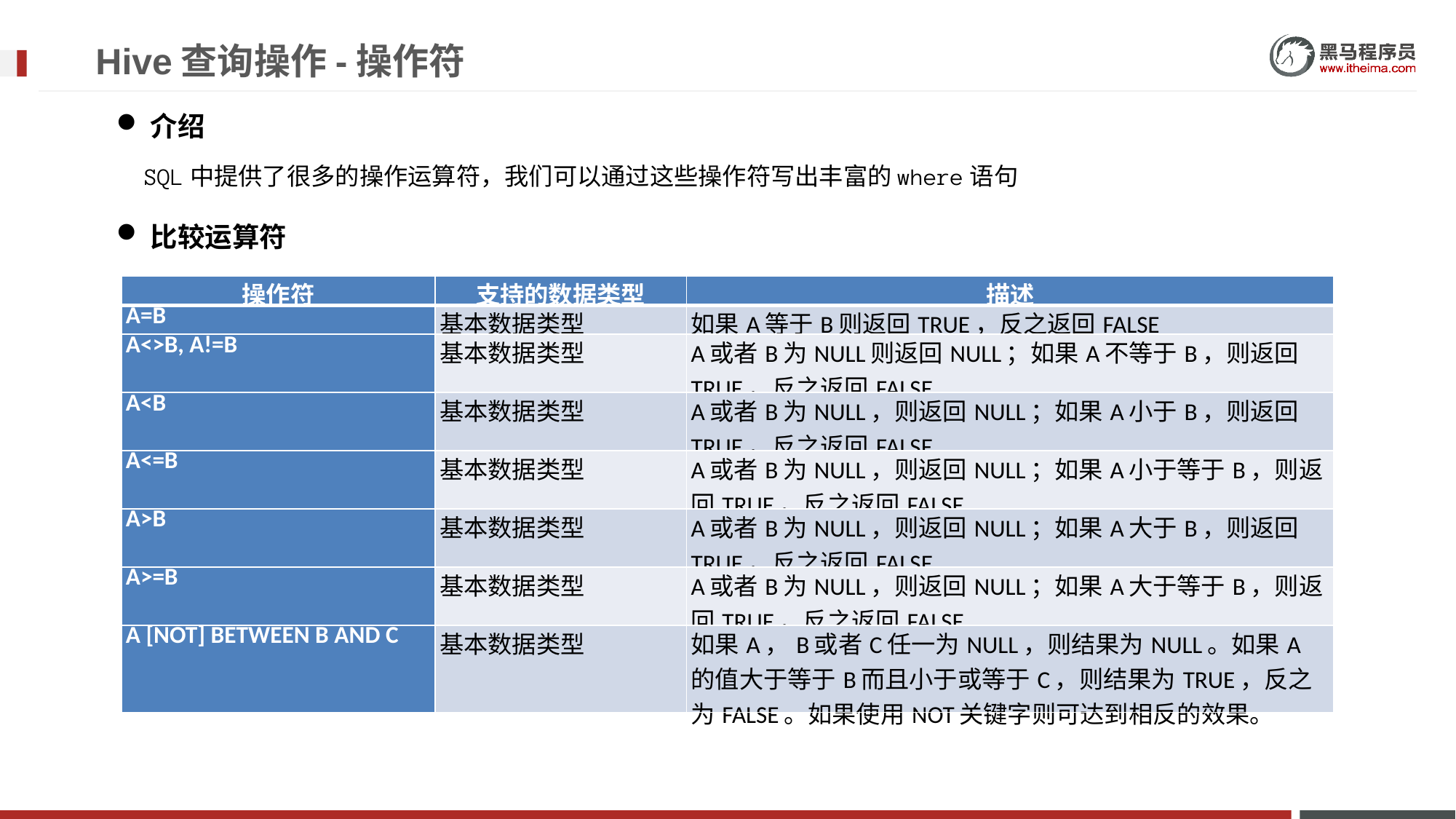

# Hive查询操作-操作符
介绍
SQL中提供了很多的操作运算符，我们可以通过这些操作符写出丰富的where语句
比较运算符
| 操作符 | 支持的数据类型 | 描述 |
| --- | --- | --- |
| A=B | 基本数据类型 | 如果A等于B则返回TRUE，反之返回FALSE |
| A<>B, A!=B | 基本数据类型 | A或者B为NULL则返回NULL；如果A不等于B，则返回TRUE，反之返回FALSE |
| A<B | 基本数据类型 | A或者B为NULL，则返回NULL；如果A小于B，则返回TRUE，反之返回FALSE |
| A<=B | 基本数据类型 | A或者B为NULL，则返回NULL；如果A小于等于B，则返回TRUE，反之返回FALSE |
| A>B | 基本数据类型 | A或者B为NULL，则返回NULL；如果A大于B，则返回TRUE，反之返回FALSE |
| A>=B | 基本数据类型 | A或者B为NULL，则返回NULL；如果A大于等于B，则返回TRUE，反之返回FALSE |
| A [NOT] BETWEEN B AND C | 基本数据类型 | 如果A，B或者C任一为NULL，则结果为NULL。如果A的值大于等于B而且小于或等于C，则结果为TRUE，反之为FALSE。如果使用NOT关键字则可达到相反的效果。 |